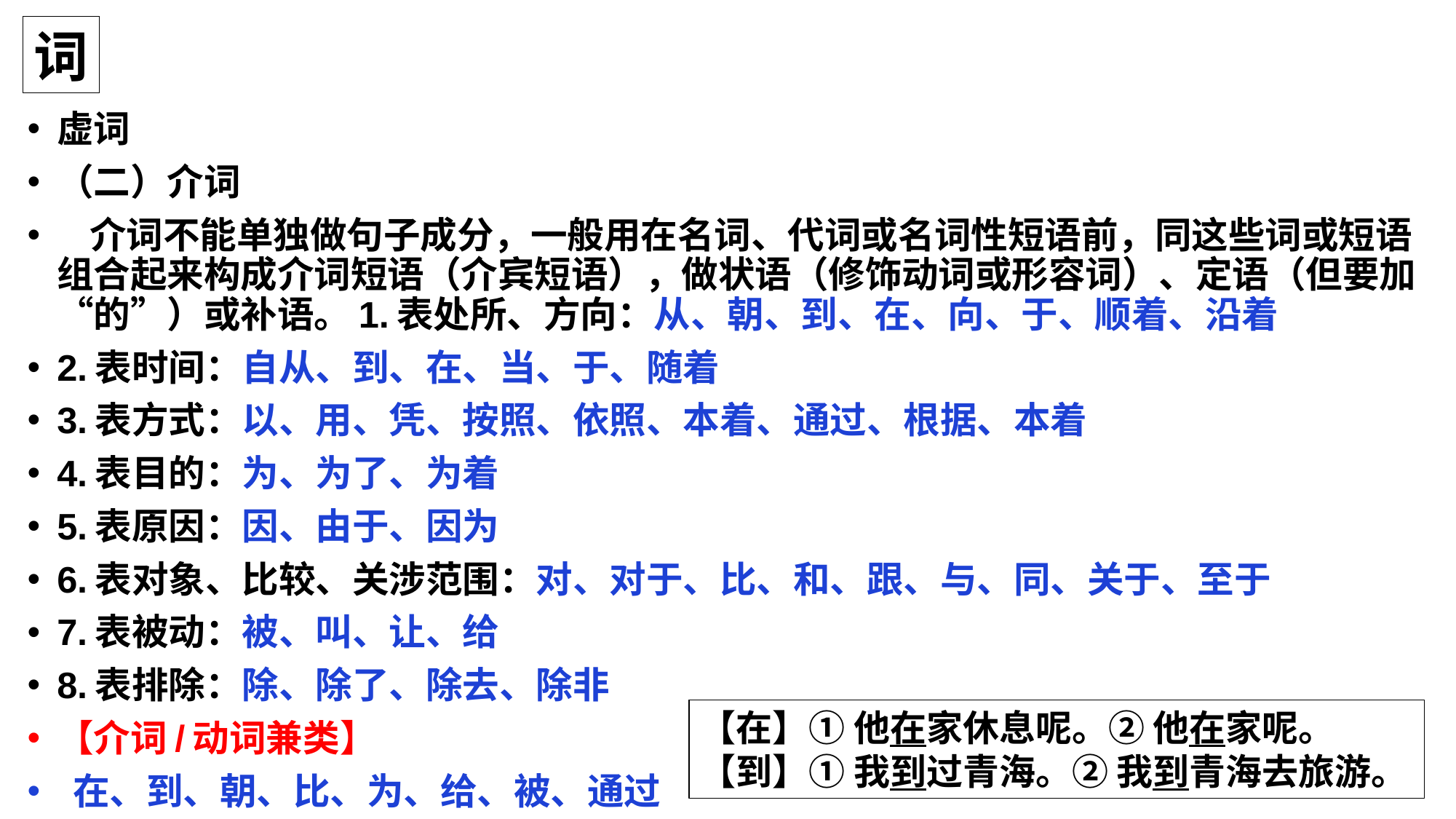

词
虚词
（二）介词
   介词不能单独做句子成分，一般用在名词、代词或名词性短语前，同这些词或短语组合起来构成介词短语（介宾短语），做状语（修饰动词或形容词）、定语（但要加“的”）或补语。1.表处所、方向：从、朝、到、在、向、于、顺着、沿着
2.表时间：自从、到、在、当、于、随着
3.表方式：以、用、凭、按照、依照、本着、通过、根据、本着
4.表目的：为、为了、为着
5.表原因：因、由于、因为
6.表对象、比较、关涉范围：对、对于、比、和、跟、与、同、关于、至于
7.表被动：被、叫、让、给
8.表排除：除、除了、除去、除非
【介词/动词兼类】
 在、到、朝、比、为、给、被、通过
【在】① 他在家休息呢。② 他在家呢。
【到】① 我到过青海。② 我到青海去旅游。